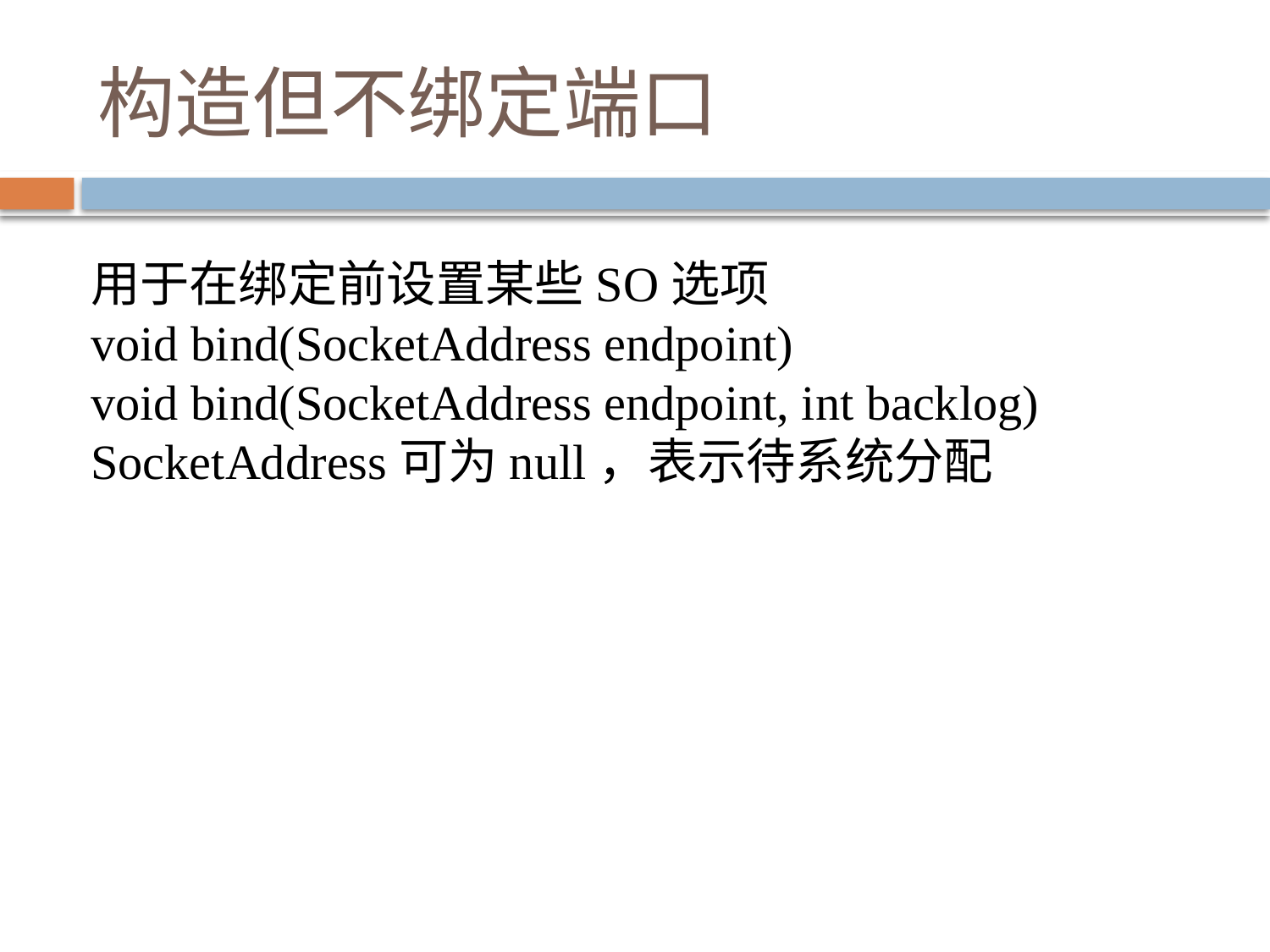

# 构造但不绑定端口
用于在绑定前设置某些SO选项
void bind(SocketAddress endpoint)
void bind(SocketAddress endpoint, int backlog)
SocketAddress可为null，表示待系统分配